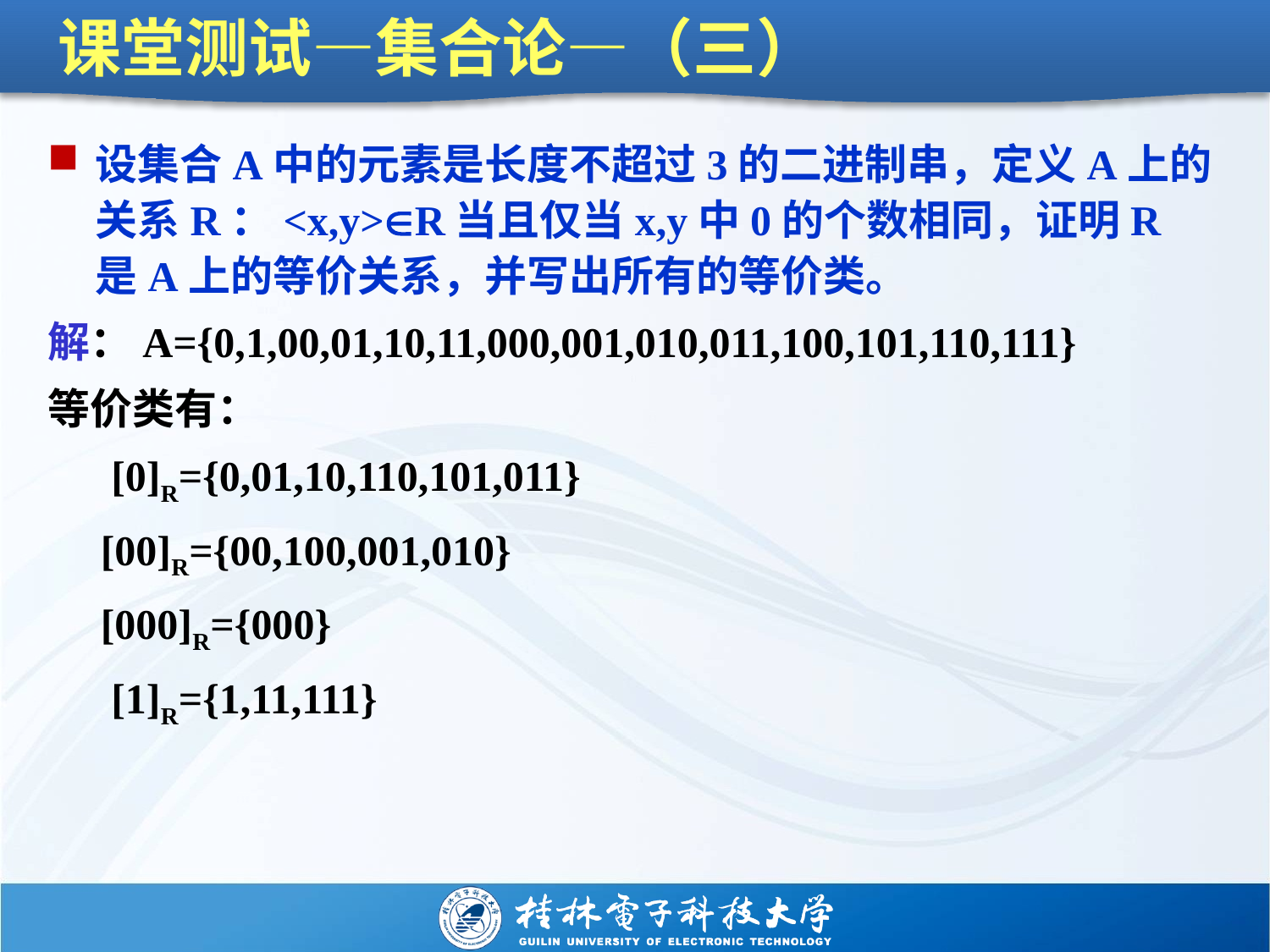

# 课堂测试—集合论—（三）
设集合A中的元素是长度不超过3的二进制串，定义A上的关系R：<x,y>∈R当且仅当x,y中0的个数相同，证明R是A上的等价关系，并写出所有的等价类。
解：A={0,1,00,01,10,11,000,001,010,011,100,101,110,111}
等价类有：
      [0]R={0,01,10,110,101,011}
     [00]R={00,100,001,010}
     [000]R={000}
      [1]R={1,11,111}

9